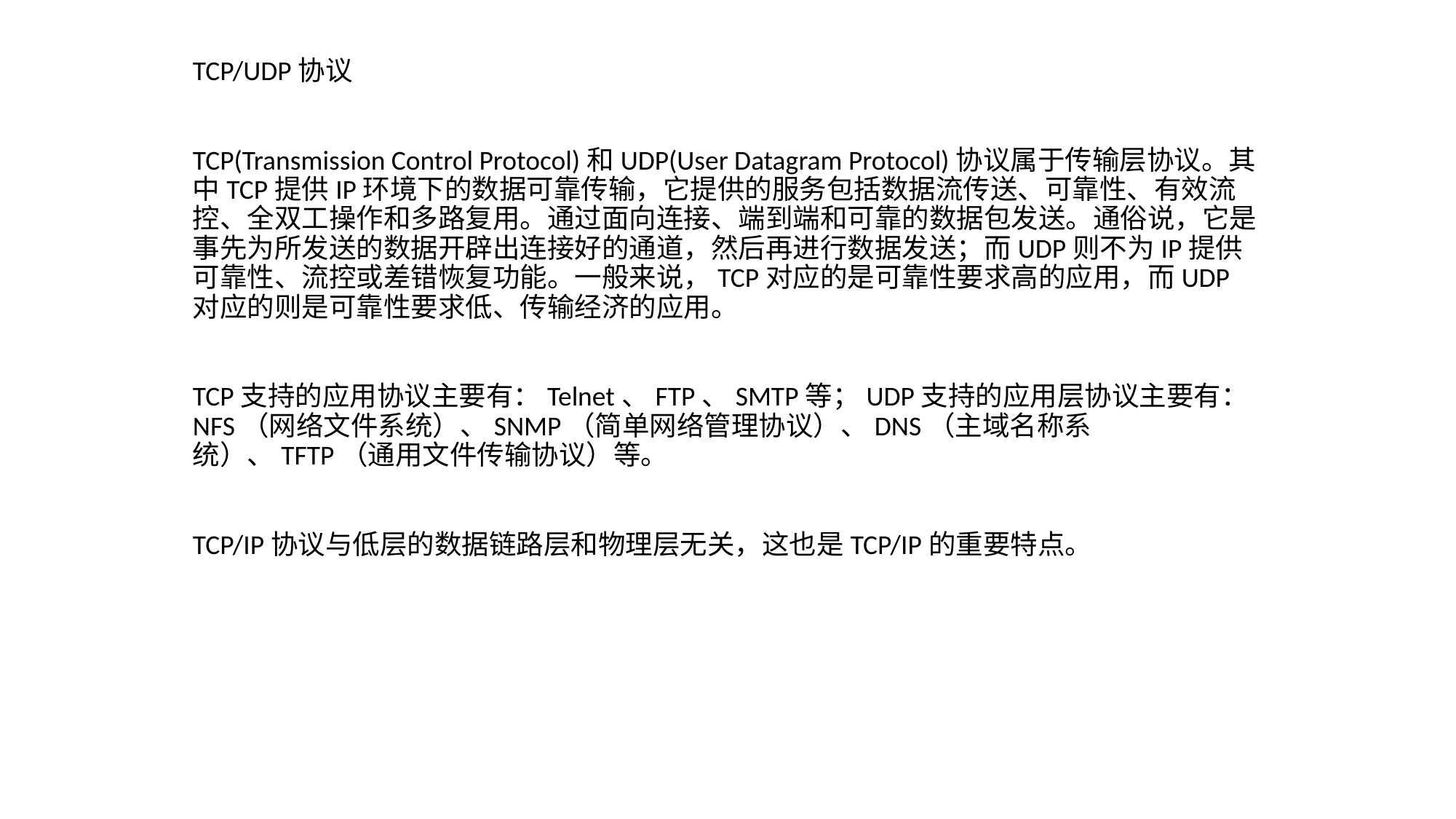

TCP/UDP协议

TCP(Transmission Control Protocol)和UDP(User Datagram Protocol)协议属于传输层协议。其中TCP提供IP环境下的数据可靠传输，它提供的服务包括数据流传送、可靠性、有效流控、全双工操作和多路复用。通过面向连接、端到端和可靠的数据包发送。通俗说，它是事先为所发送的数据开辟出连接好的通道，然后再进行数据发送；而UDP则不为IP提供可靠性、流控或差错恢复功能。一般来说，TCP对应的是可靠性要求高的应用，而UDP对应的则是可靠性要求低、传输经济的应用。

TCP支持的应用协议主要有：Telnet、FTP、SMTP等；UDP支持的应用层协议主要有：NFS（网络文件系统）、SNMP（简单网络管理协议）、DNS（主域名称系统）、TFTP（通用文件传输协议）等。

TCP/IP协议与低层的数据链路层和物理层无关，这也是TCP/IP的重要特点。